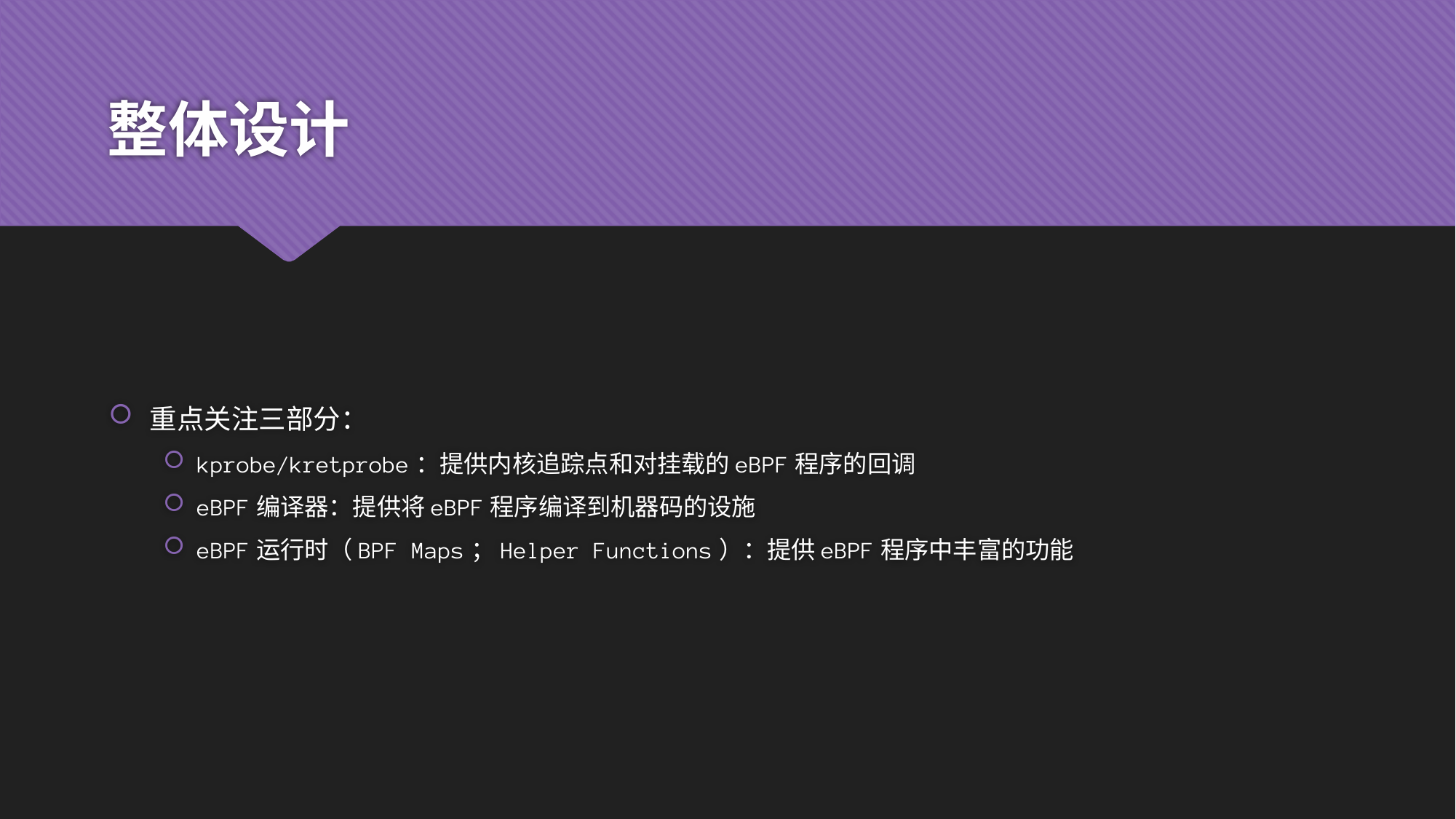

# 整体设计
重点关注三部分：
kprobe/kretprobe：提供内核追踪点和对挂载的eBPF程序的回调
eBPF编译器：提供将eBPF程序编译到机器码的设施
eBPF运行时（BPF Maps；Helper Functions）：提供eBPF程序中丰富的功能